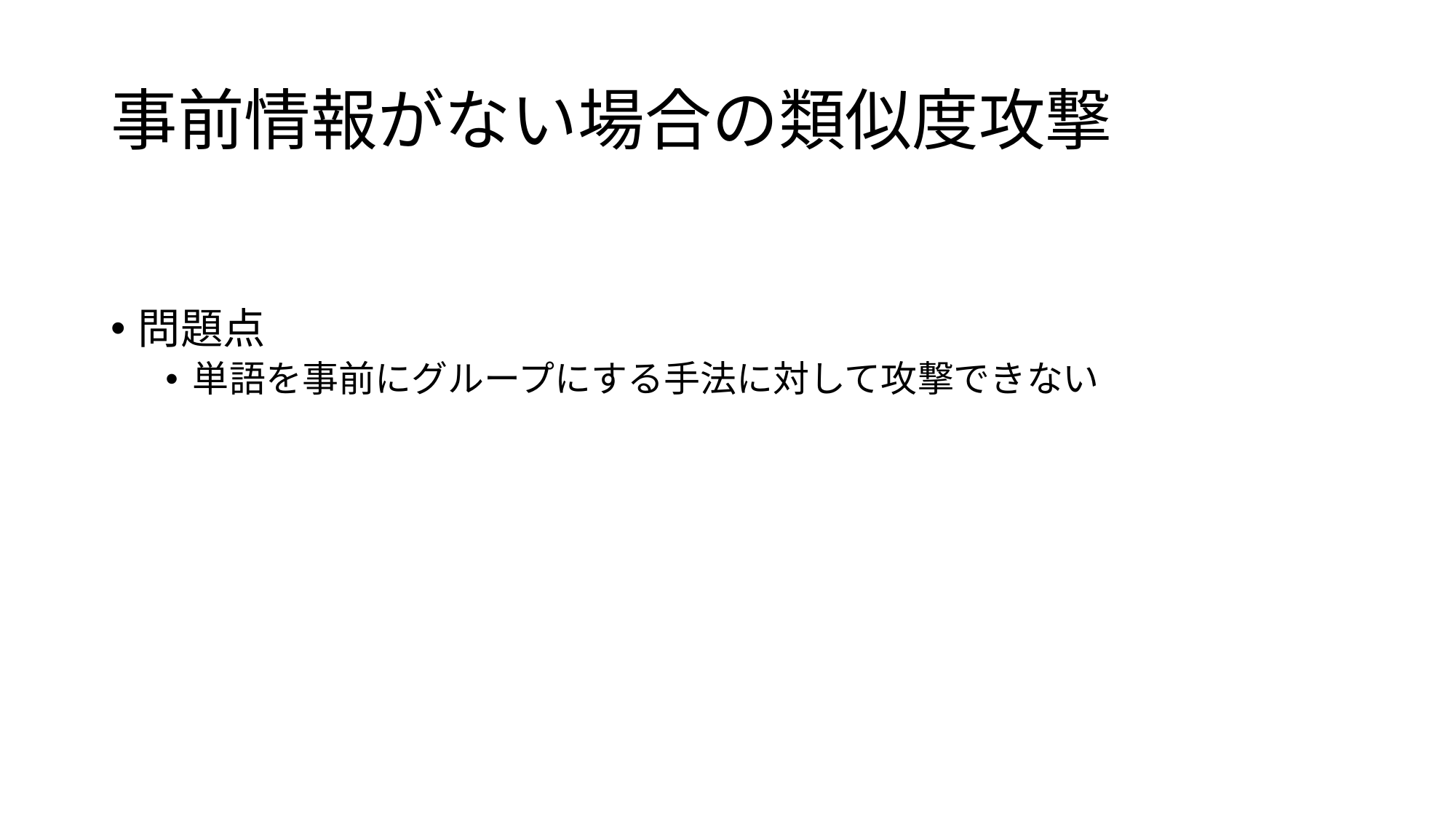

# 事前情報がない場合の類似度攻撃
問題点
単語を事前にグループにする手法に対して攻撃できない